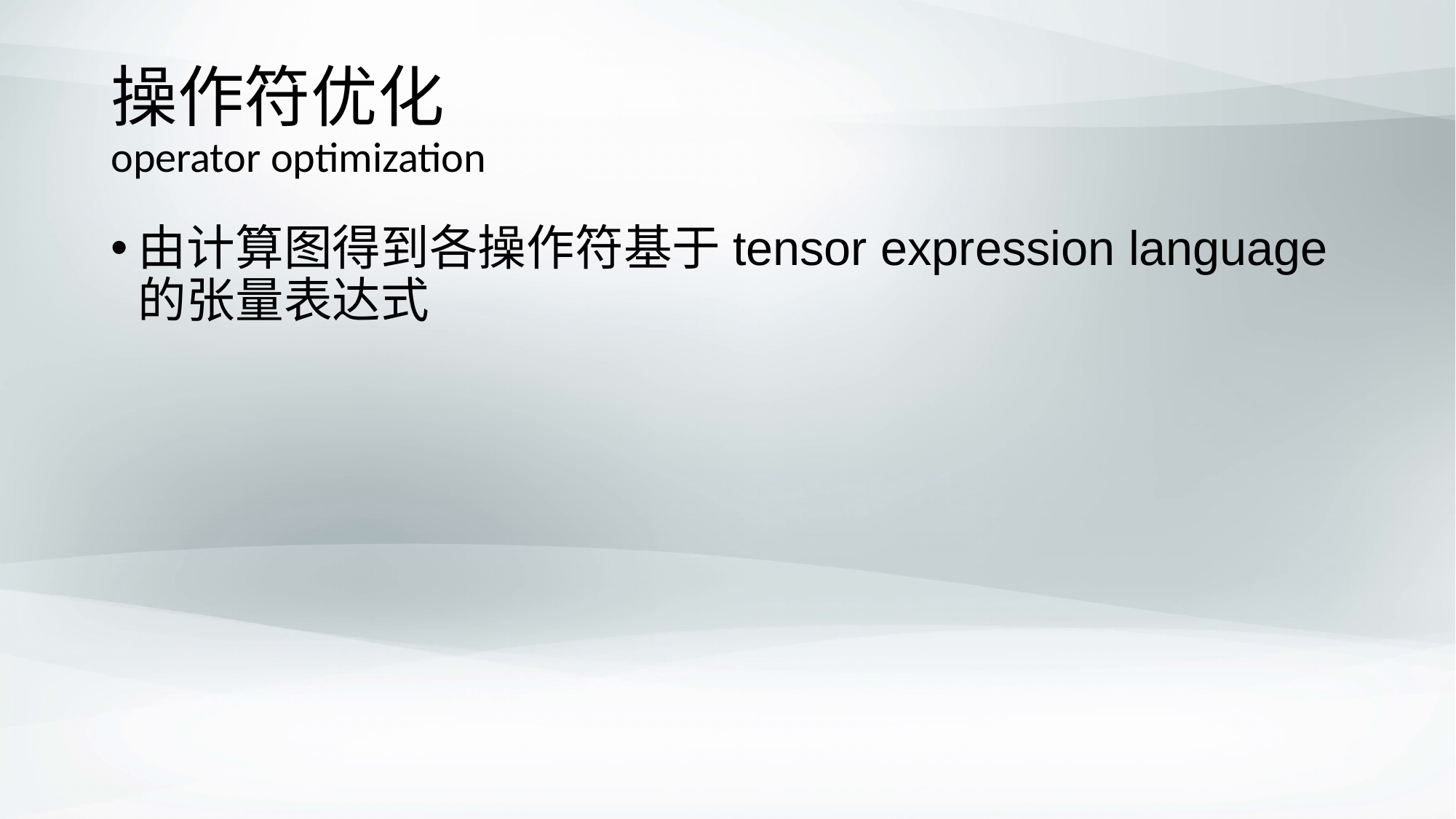

# 操作符优化 operator optimization
由计算图得到各操作符基于tensor expression language的张量表达式